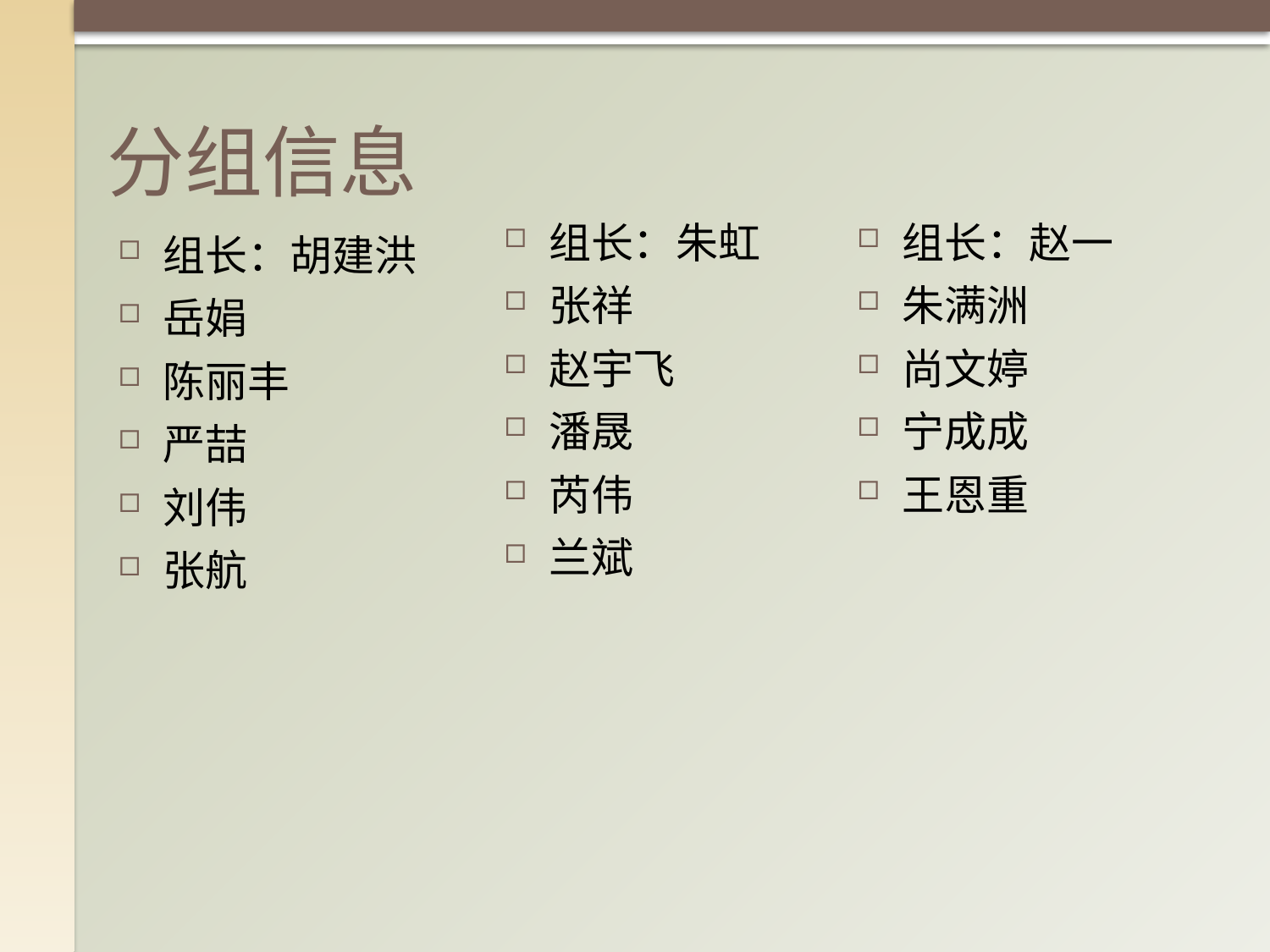

# 分组信息
组长：朱虹
张祥
赵宇飞
潘晟
芮伟
兰斌

组长：赵一
朱满洲
尚文婷
宁成成
王恩重

组长：胡建洪
岳娟
陈丽丰
严喆
刘伟
张航